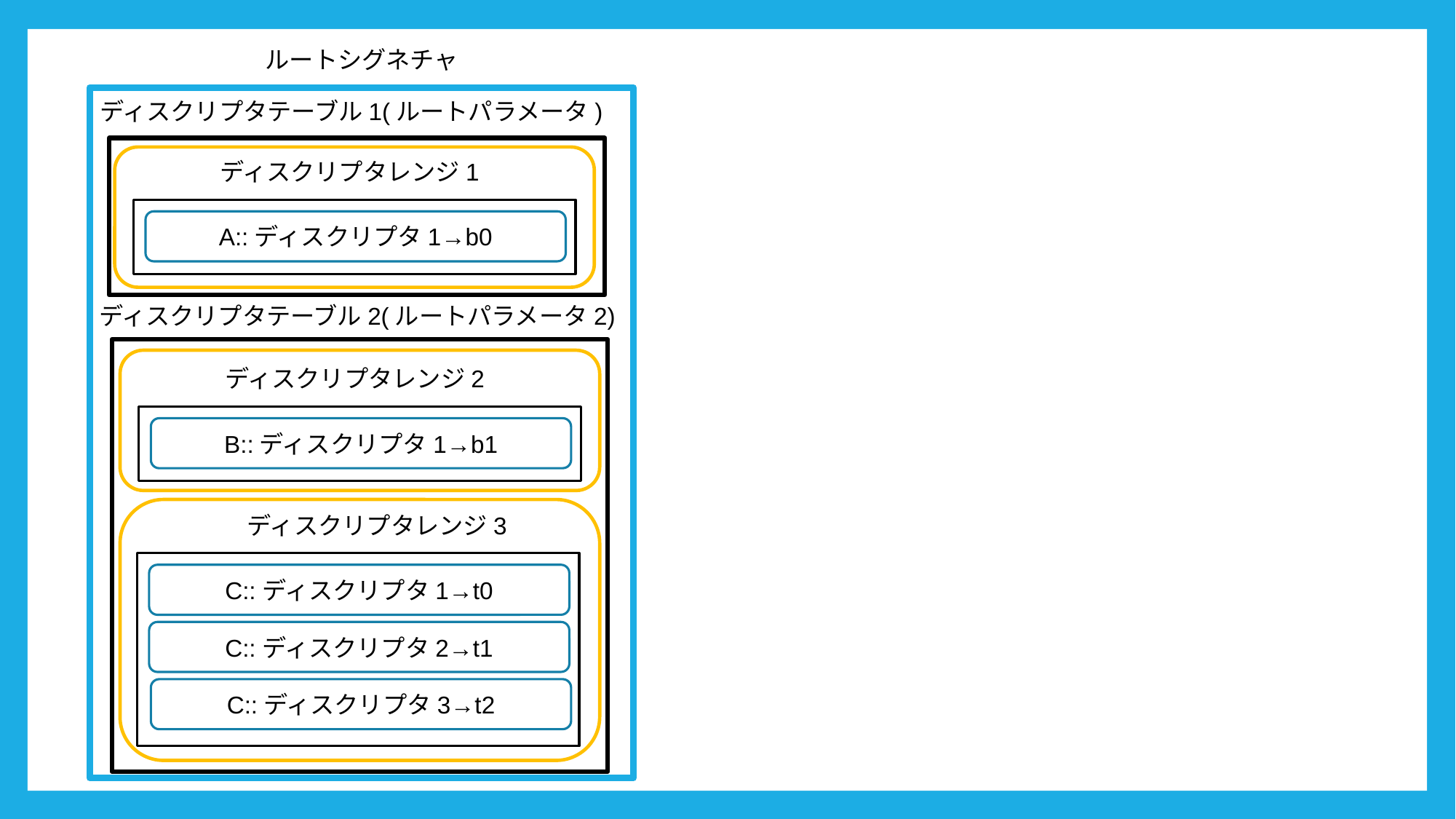

ルートシグネチャ

 ディスクリプタテーブル1(ルートパラメータ)

ディスクリプタレンジ1

A::ディスクリプタ1→b0
 ディスクリプタテーブル2(ルートパラメータ2)

ディスクリプタレンジ2

B::ディスクリプタ1→b1

ディスクリプタレンジ3

C::ディスクリプタ1→t0
C::ディスクリプタ2→t1
C::ディスクリプタ3→t2